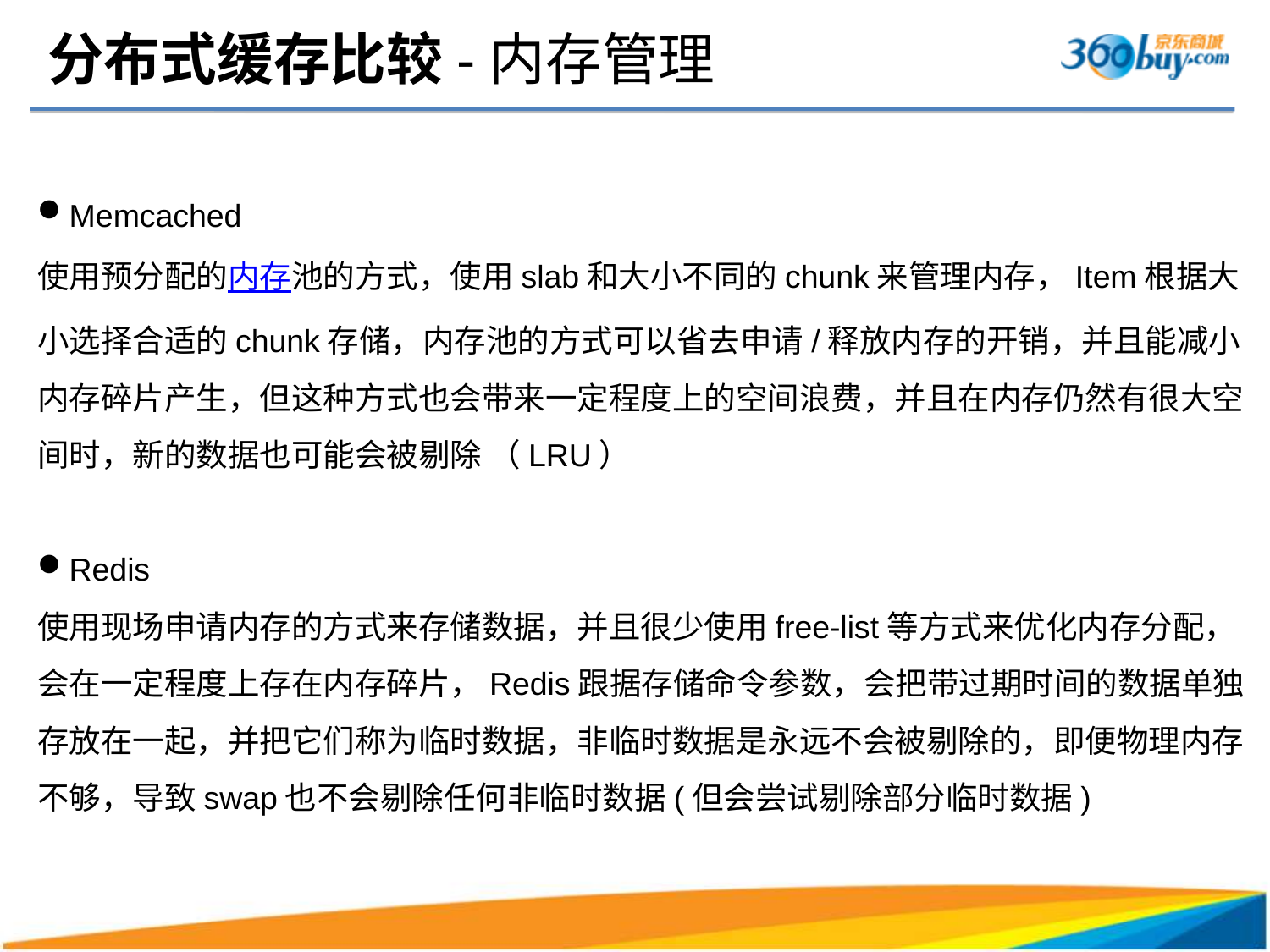

# 分布式缓存比较-内存管理
Memcached
使用预分配的内存池的方式，使用slab和大小不同的chunk来管理内存，Item根据大小选择合适的chunk存储，内存池的方式可以省去申请/释放内存的开销，并且能减小内存碎片产生，但这种方式也会带来一定程度上的空间浪费，并且在内存仍然有很大空间时，新的数据也可能会被剔除 （LRU）

Redis
使用现场申请内存的方式来存储数据，并且很少使用free-list等方式来优化内存分配，会在一定程度上存在内存碎片，Redis跟据存储命令参数，会把带过期时间的数据单独存放在一起，并把它们称为临时数据，非临时数据是永远不会被剔除的，即便物理内存不够，导致swap也不会剔除任何非临时数据(但会尝试剔除部分临时数据)